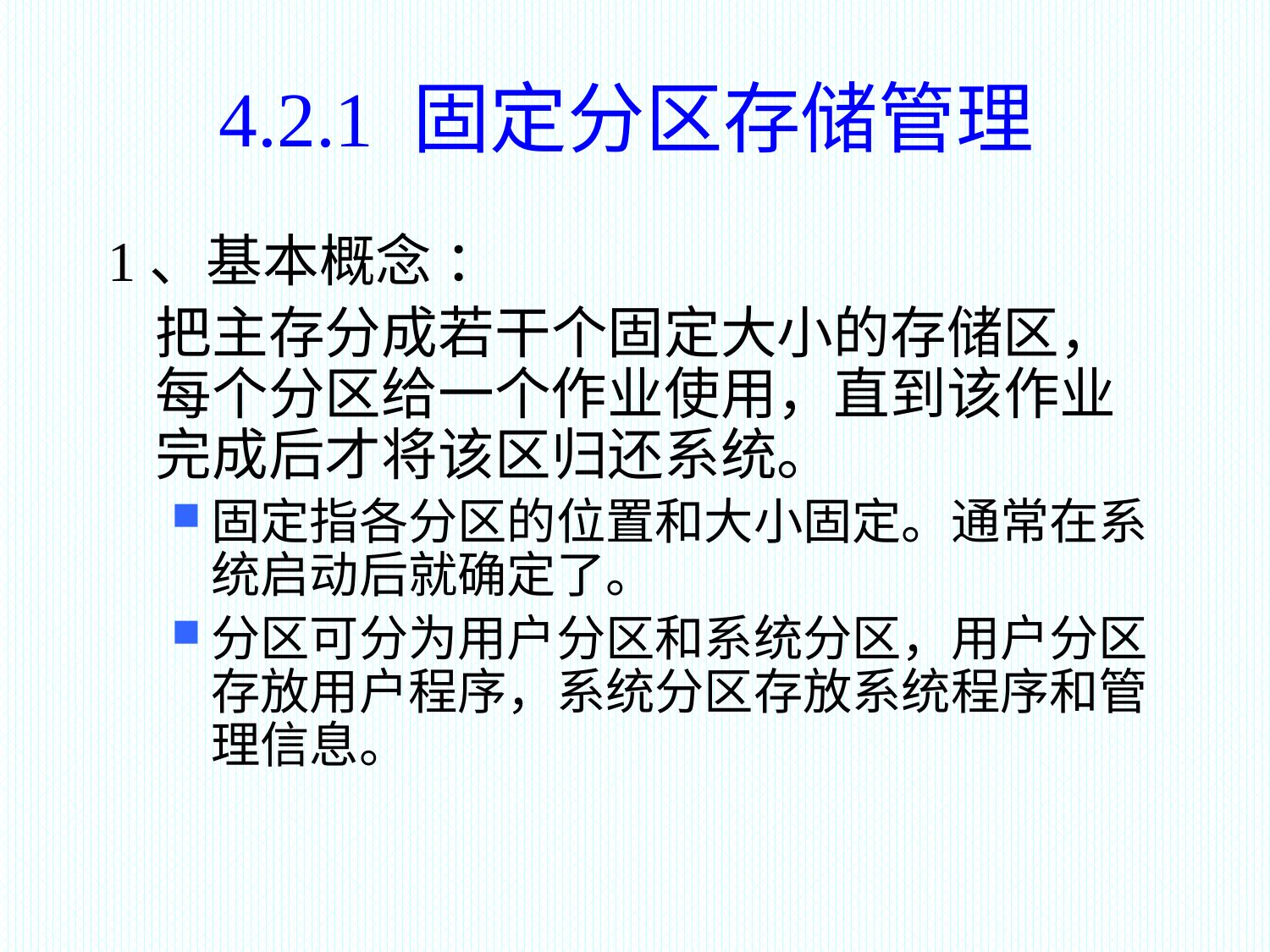

# 4.2.1 固定分区存储管理
1、基本概念 ：
	把主存分成若干个固定大小的存储区，每个分区给一个作业使用，直到该作业完成后才将该区归还系统。
固定指各分区的位置和大小固定。通常在系统启动后就确定了。
分区可分为用户分区和系统分区，用户分区存放用户程序，系统分区存放系统程序和管理信息。